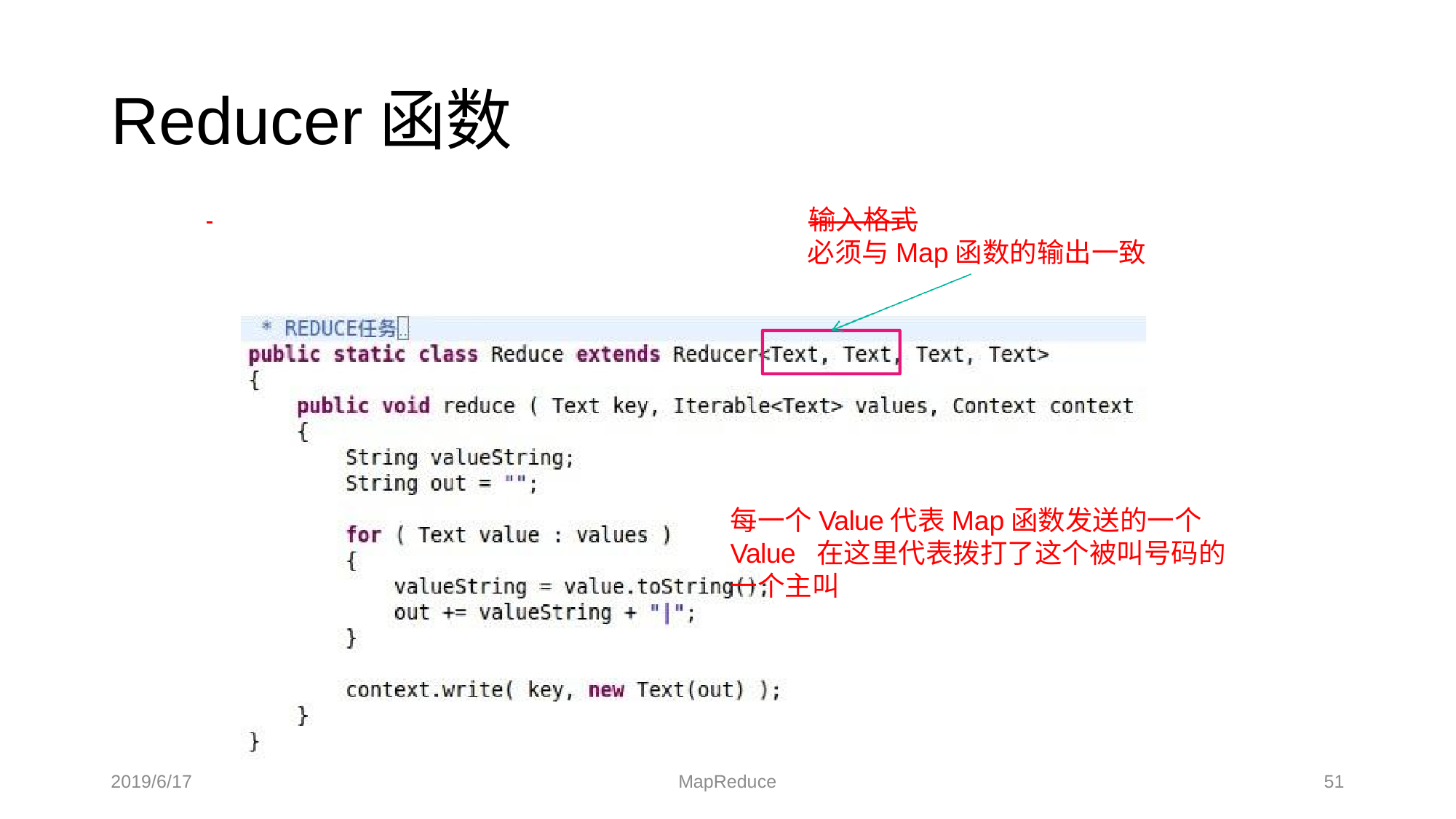

# Reducer函数
 	输入格式
必须与Map函数的输出一致

每一个Value代表Map函数发送的一个Value  在这里代表拨打了这个被叫号码的一个主叫
2019/6/17
MapReduce
51